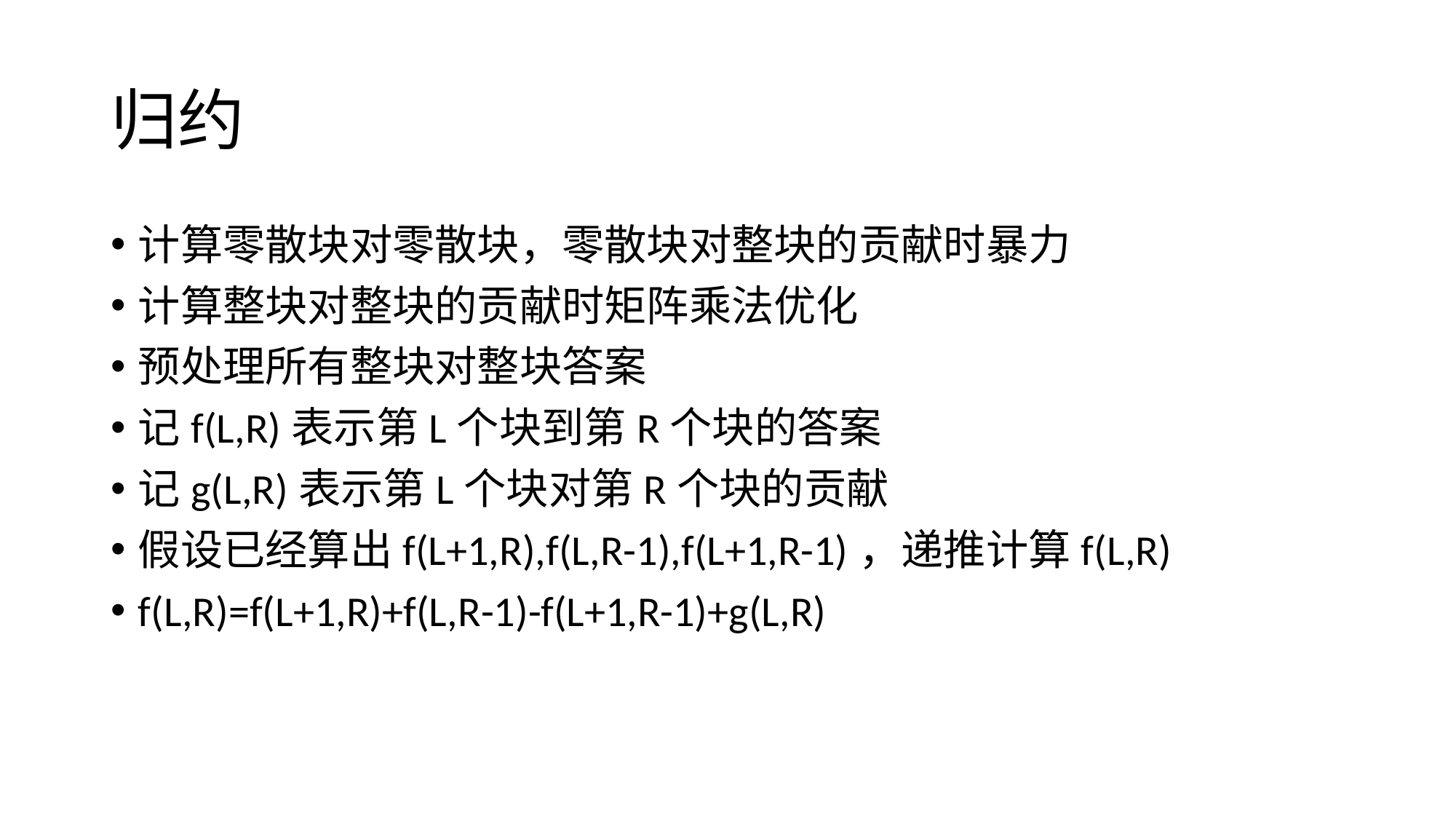

# 归约
计算零散块对零散块，零散块对整块的贡献时暴力
计算整块对整块的贡献时矩阵乘法优化
预处理所有整块对整块答案
记f(L,R)表示第L个块到第R个块的答案
记g(L,R)表示第L个块对第R个块的贡献
假设已经算出f(L+1,R),f(L,R-1),f(L+1,R-1)，递推计算f(L,R)
f(L,R)=f(L+1,R)+f(L,R-1)-f(L+1,R-1)+g(L,R)